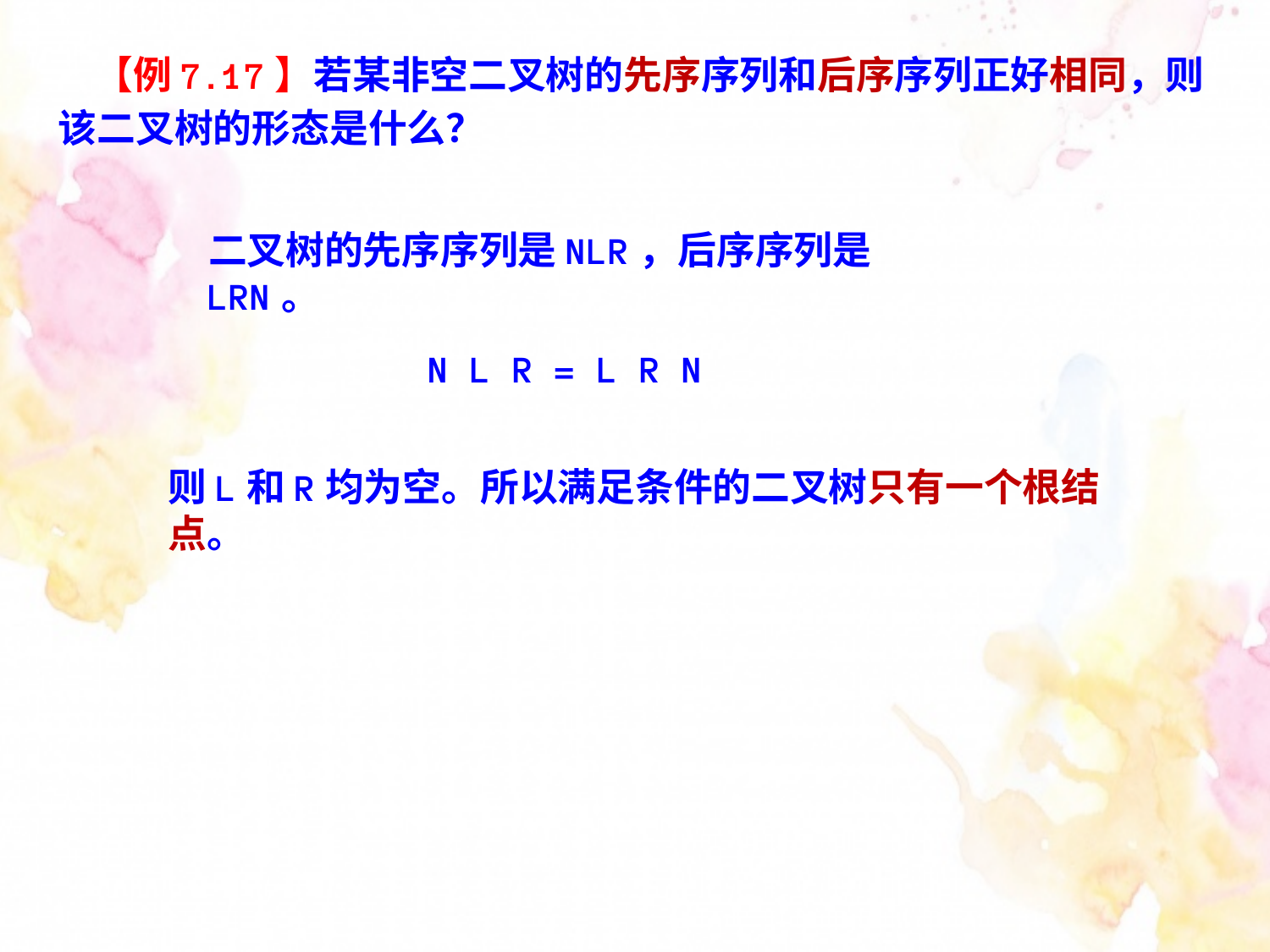

【例7.17】若某非空二叉树的先序序列和后序序列正好相同，则该二叉树的形态是什么？
二叉树的先序序列是NLR，后序序列是LRN。
N L R = L R N
则L和R均为空。所以满足条件的二叉树只有一个根结点。